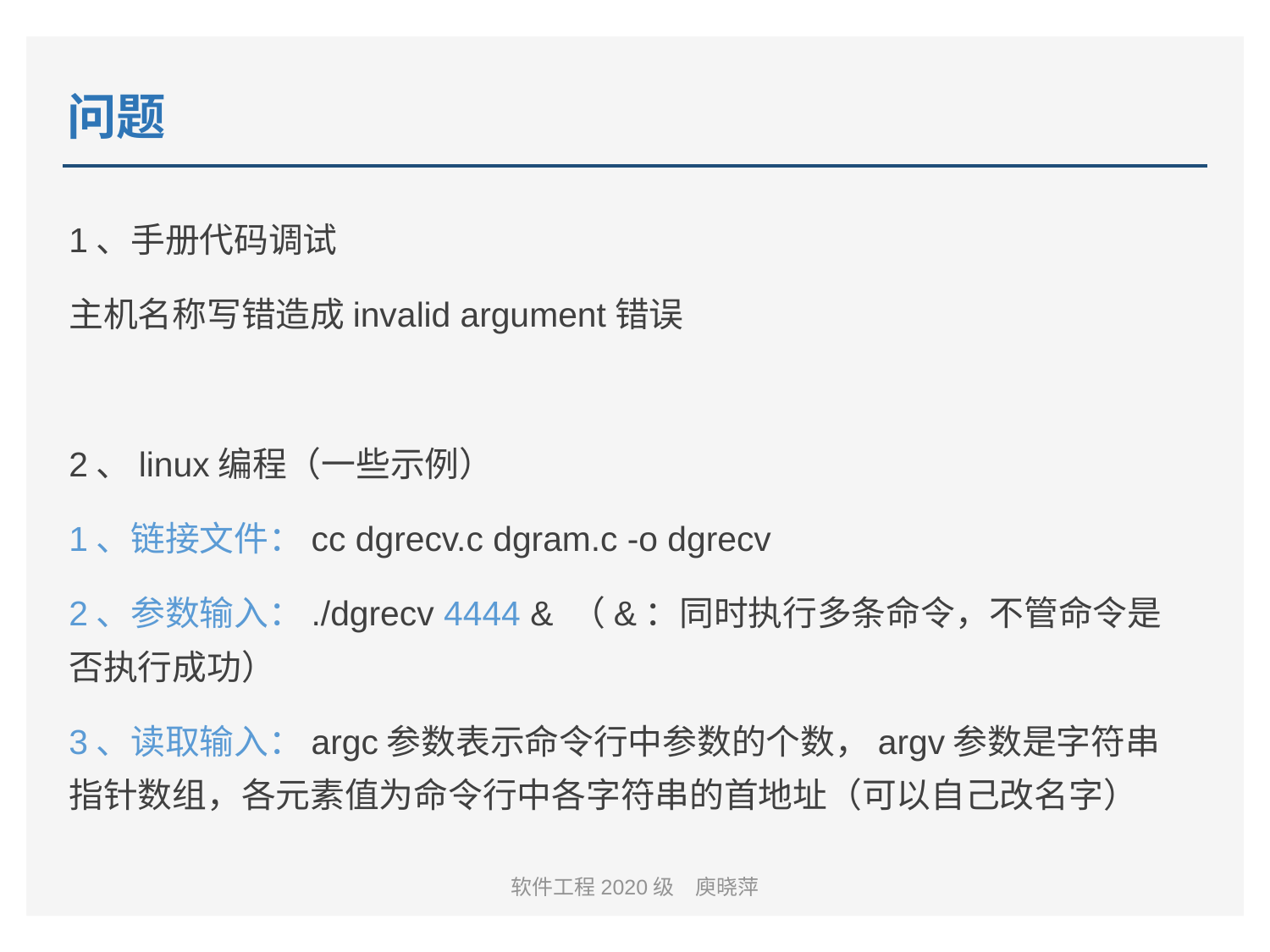

# 问题
1、手册代码调试
主机名称写错造成invalid argument错误

2、linux编程（一些示例）
1、链接文件：cc dgrecv.c dgram.c -o dgrecv
2、参数输入：./dgrecv 4444 & （&：同时执行多条命令，不管命令是否执行成功）
3、读取输入：argc参数表示命令行中参数的个数，argv参数是字符串指针数组，各元素值为命令行中各字符串的首地址（可以自己改名字）

软件工程2020级　庾晓萍
12